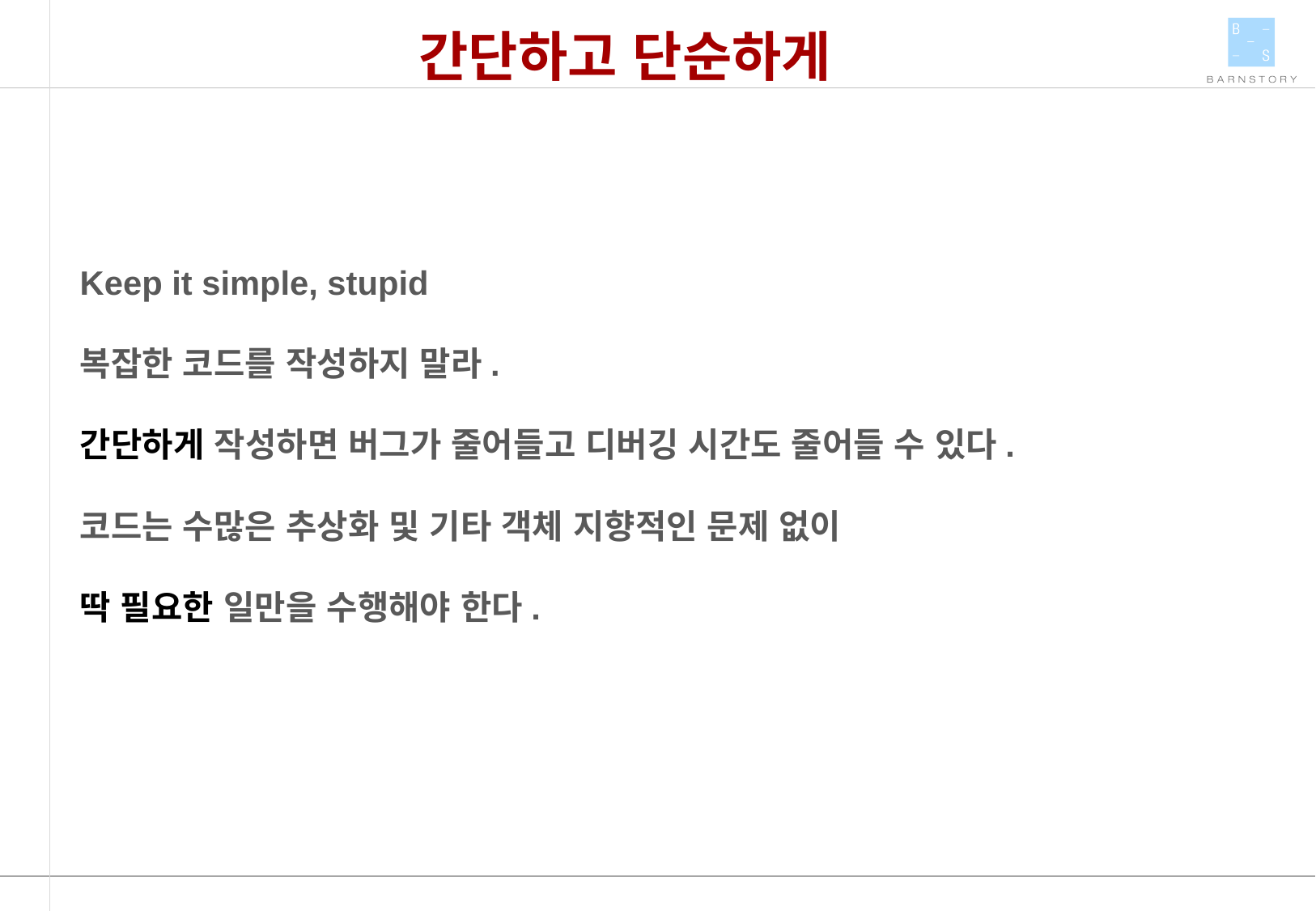

간단하고 단순하게
Keep it simple, stupid
복잡한 코드를 작성하지 말라.
간단하게 작성하면 버그가 줄어들고 디버깅 시간도 줄어들 수 있다.
코드는 수많은 추상화 및 기타 객체 지향적인 문제 없이
딱 필요한 일만을 수행해야 한다.